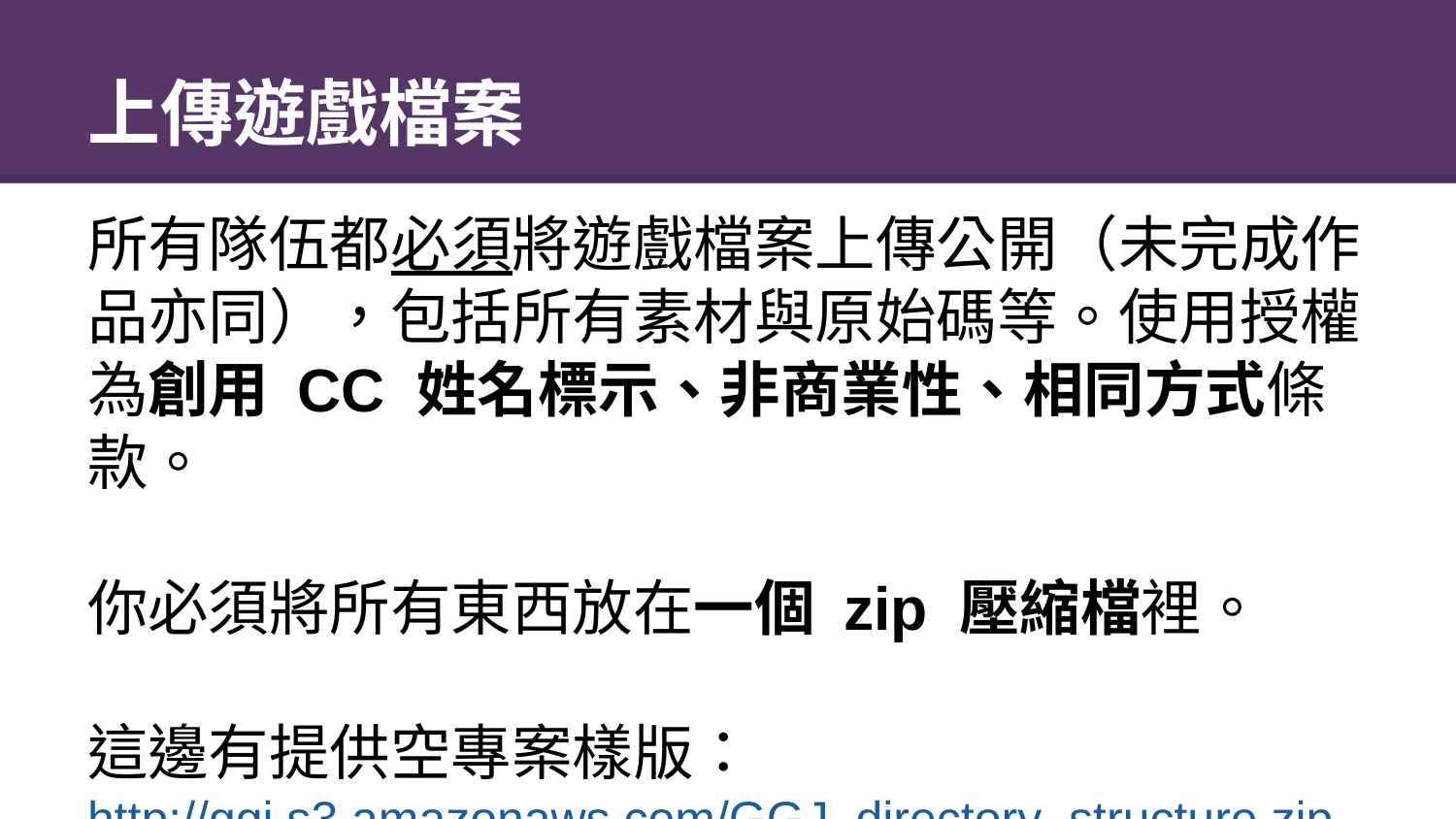

# 上傳遊戲檔案
所有隊伍都必須將遊戲檔案上傳公開（未完成作品亦同），包括所有素材與原始碼等。使用授權為創用 CC 姓名標示、非商業性、相同方式條款。

你必須將所有東西放在一個 zip 壓縮檔裡。

這邊有提供空專案樣版：
http://ggj.s3.amazonaws.com/GGJ_directory_structure.zip